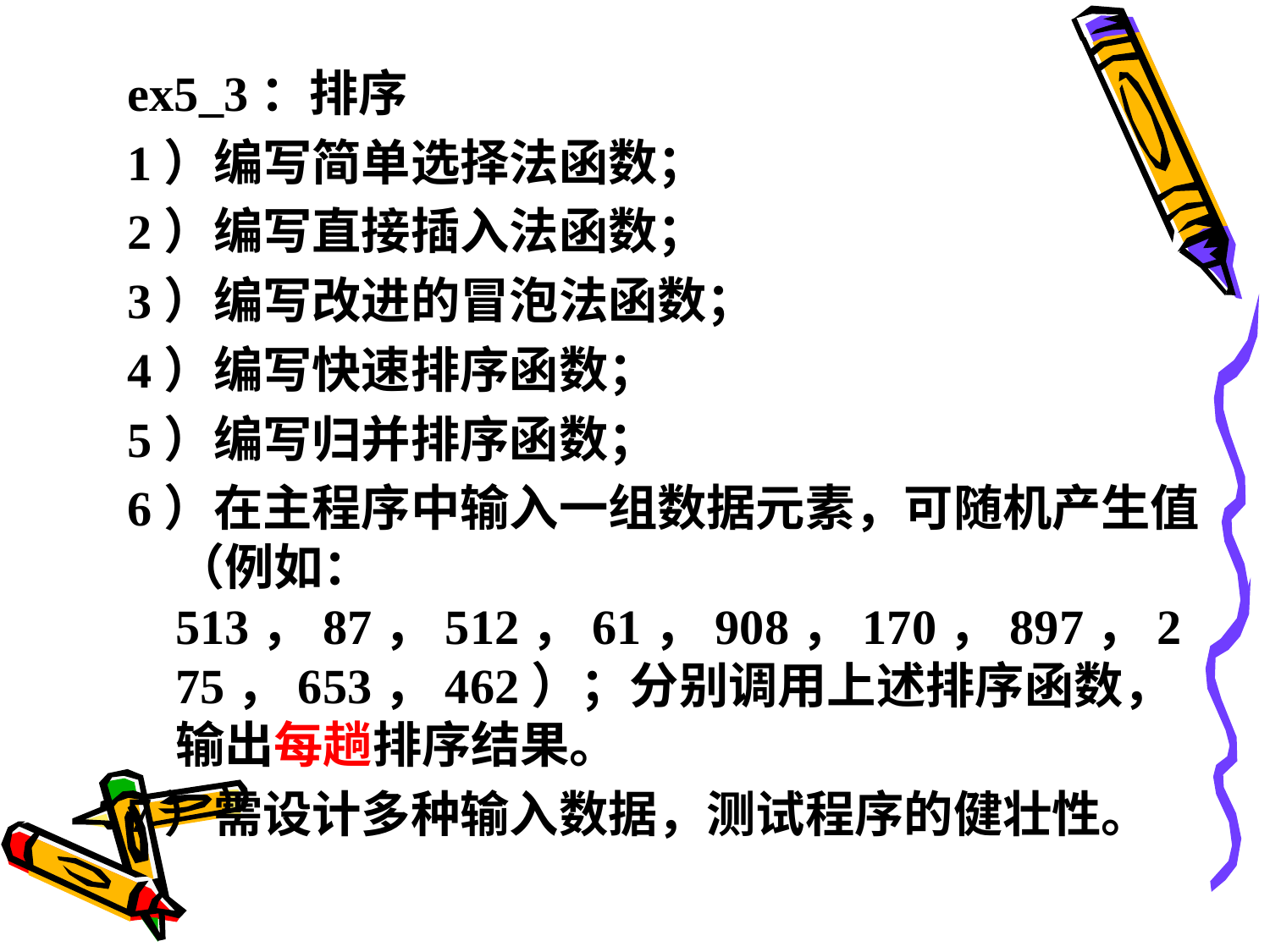

ex5_3：排序
1）编写简单选择法函数；
2）编写直接插入法函数；
3）编写改进的冒泡法函数；
4）编写快速排序函数；
5）编写归并排序函数；
6）在主程序中输入一组数据元素，可随机产生值（例如：513，87，512，61，908，170，897，275，653，462）；分别调用上述排序函数，输出每趟排序结果。
7）需设计多种输入数据，测试程序的健壮性。